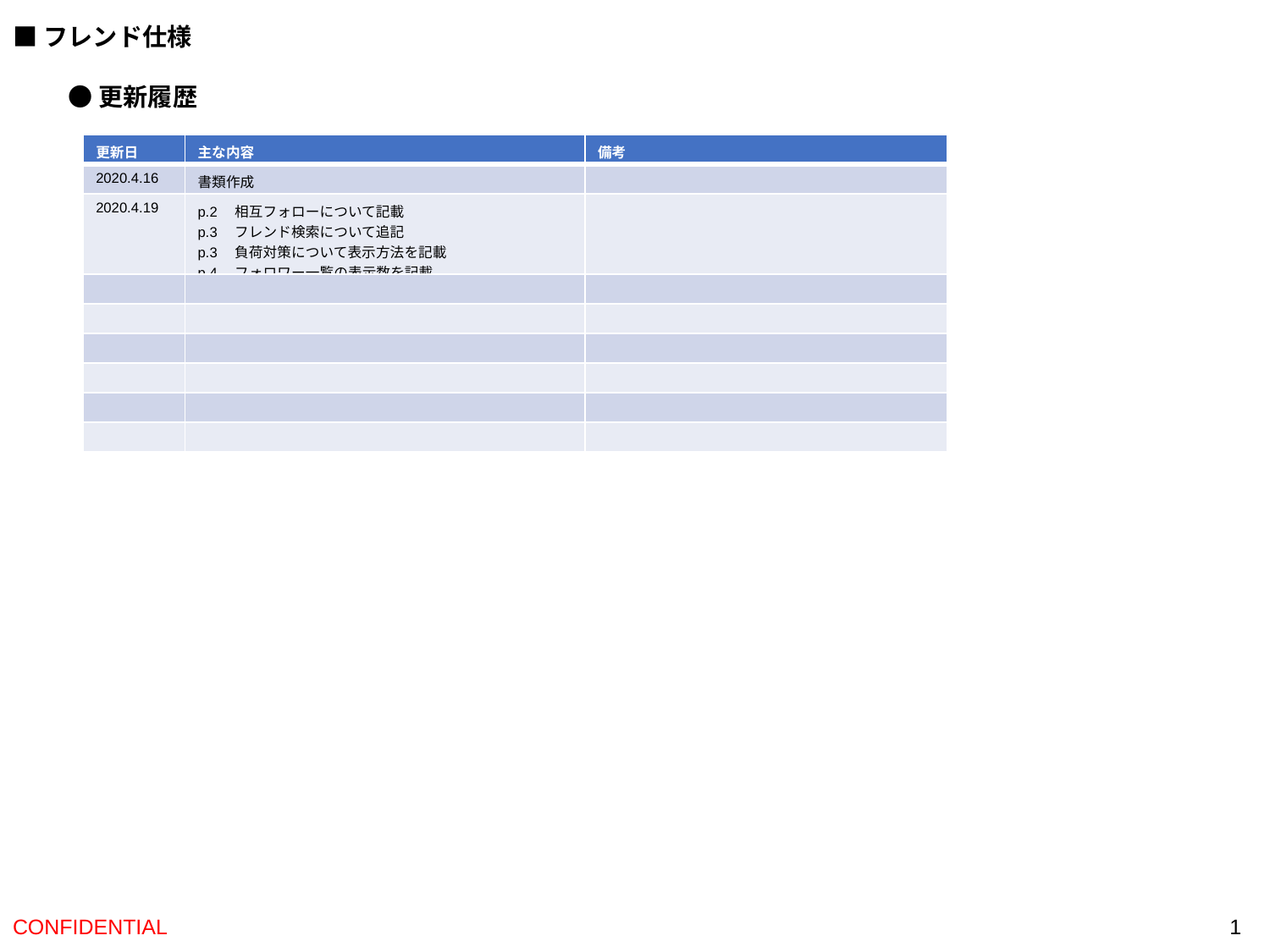

■フレンド仕様
●更新履歴
| 更新日 | 主な内容 | 備考 |
| --- | --- | --- |
| 2020.4.16 | 書類作成 |  |
| 2020.4.19 | p.2　相互フォローについて記載 p.3　フレンド検索について追記 p.3　負荷対策について表示方法を記載 p.4　フォロワー一覧の表示数を記載 |  |
|  |  |  |
|  |  |  |
|  |  |  |
|  |  |  |
|  |  |  |
|  |  |  |
1
CONFIDENTIAL